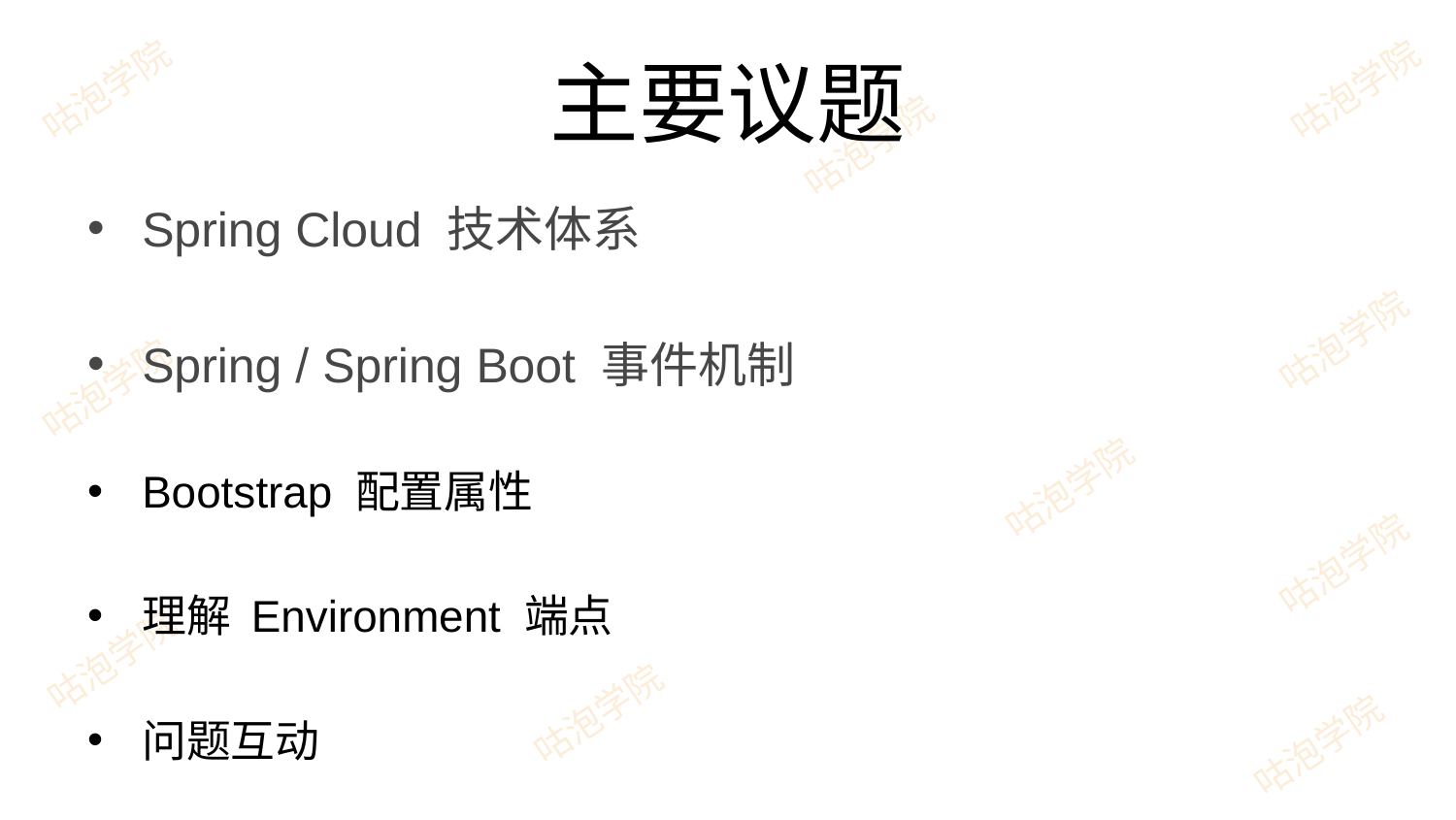

# 主要议题
Spring Cloud 技术体系

Spring / Spring Boot 事件机制

Bootstrap 配置属性

理解 Environment 端点

问题互动